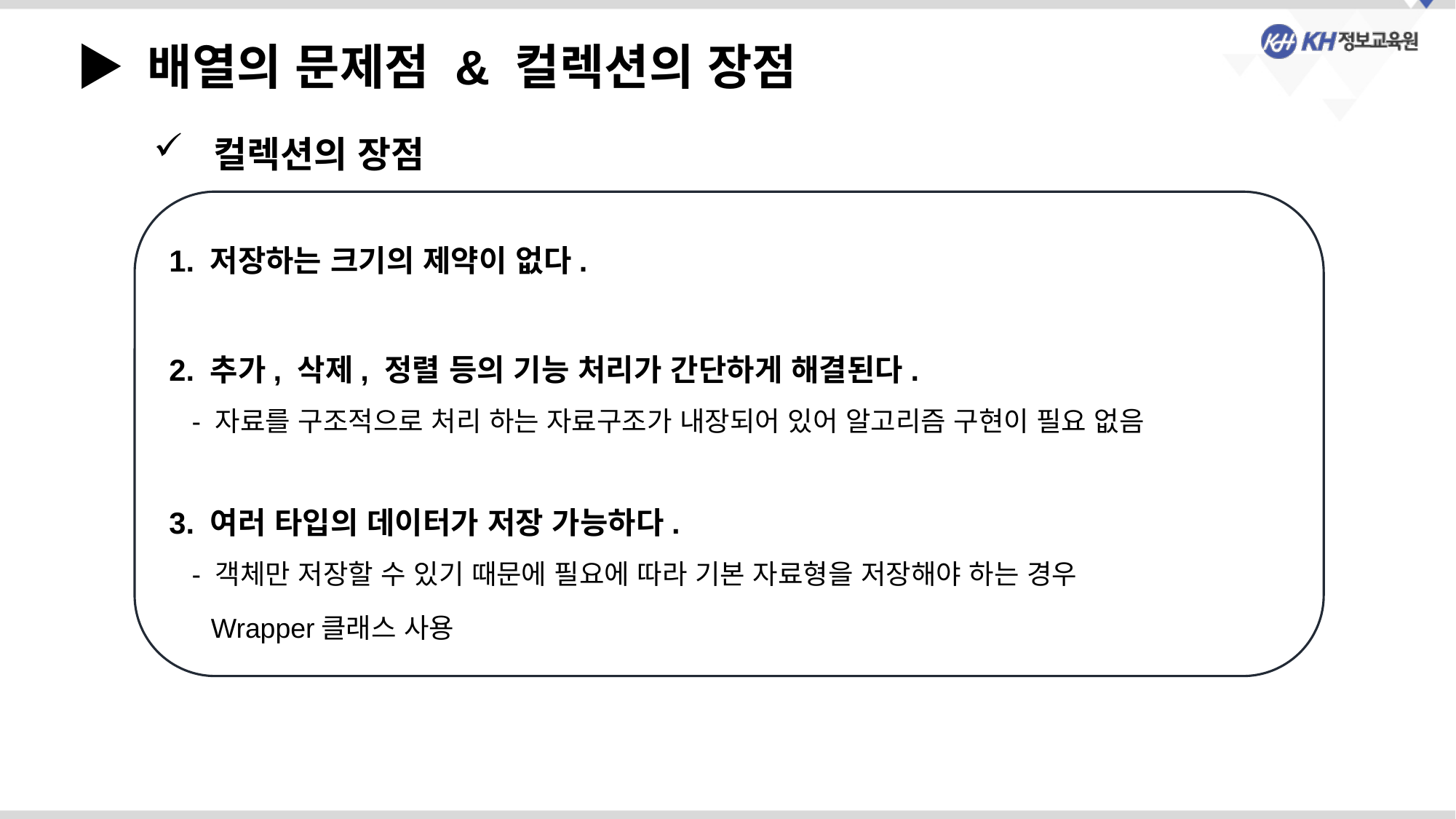

▶ 배열의 문제점 & 컬렉션의 장점
 컬렉션의 장점
1. 저장하는 크기의 제약이 없다.

2. 추가, 삭제, 정렬 등의 기능 처리가 간단하게 해결된다.
   - 자료를 구조적으로 처리 하는 자료구조가 내장되어 있어 알고리즘 구현이 필요 없음

3. 여러 타입의 데이터가 저장 가능하다.
   - 객체만 저장할 수 있기 때문에 필요에 따라 기본 자료형을 저장해야 하는 경우
     Wrapper클래스 사용